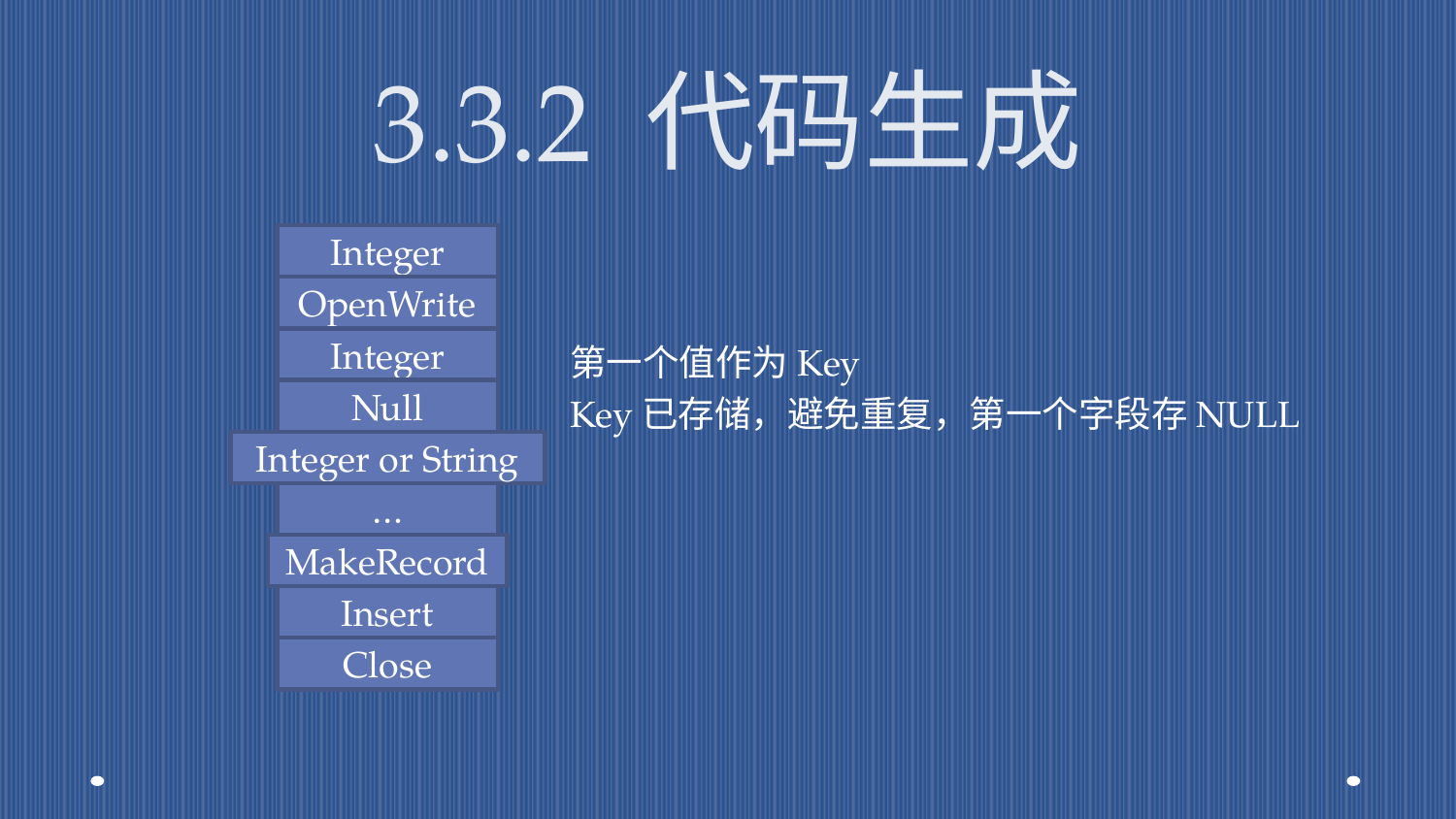

# 3.3.2 代码生成
Integer
OpenWrite
Integer
第一个值作为Key
Null
Key已存储，避免重复，第一个字段存NULL
Integer or String
…
MakeRecord
Insert
Close